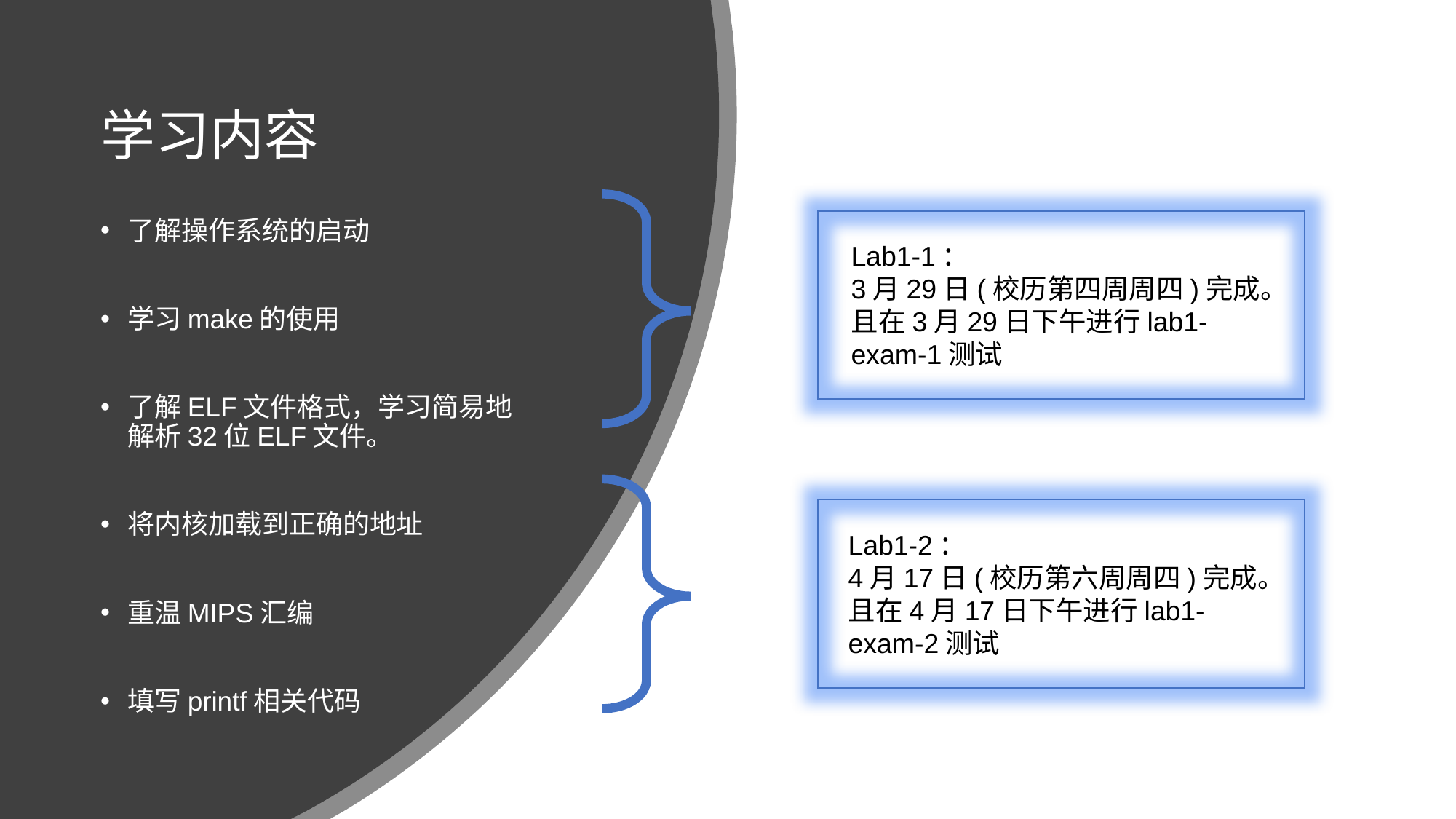

# 学习内容

了解操作系统的启动

学习make的使用

了解ELF文件格式，学习简易地解析32位ELF文件。

将内核加载到正确的地址

重温MIPS汇编

填写printf相关代码

Lab1-1：
3月29日(校历第四周周四)完成。
且在3月29日下午进行lab1-exam-1测试

Lab1-2：
4月17日(校历第六周周四)完成。
且在4月17日下午进行lab1-exam-2测试